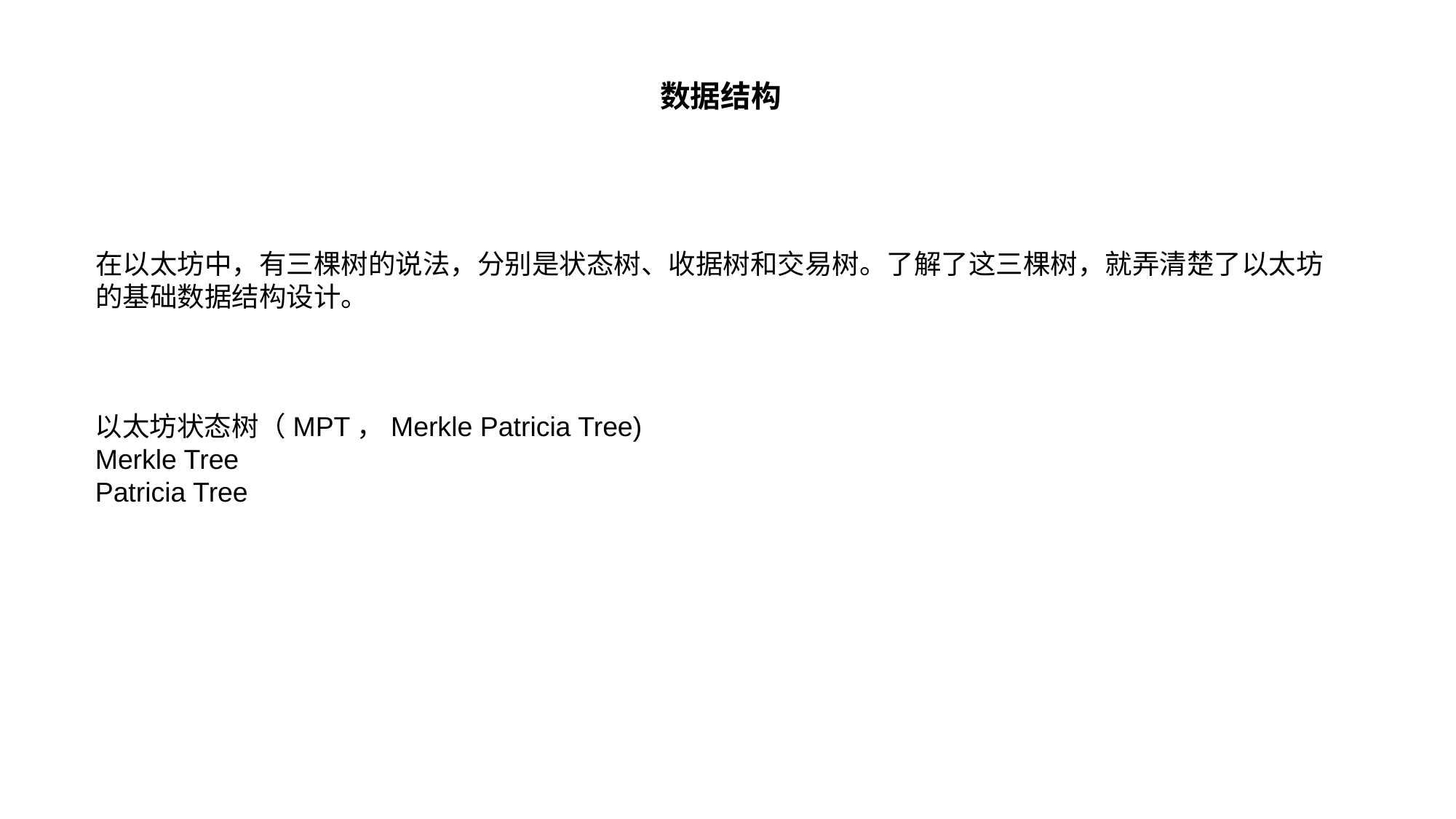

数据结构
在以太坊中，有三棵树的说法，分别是状态树、收据树和交易树。了解了这三棵树，就弄清楚了以太坊的基础数据结构设计。
以太坊状态树（MPT，Merkle Patricia Tree)
Merkle Tree
Patricia Tree